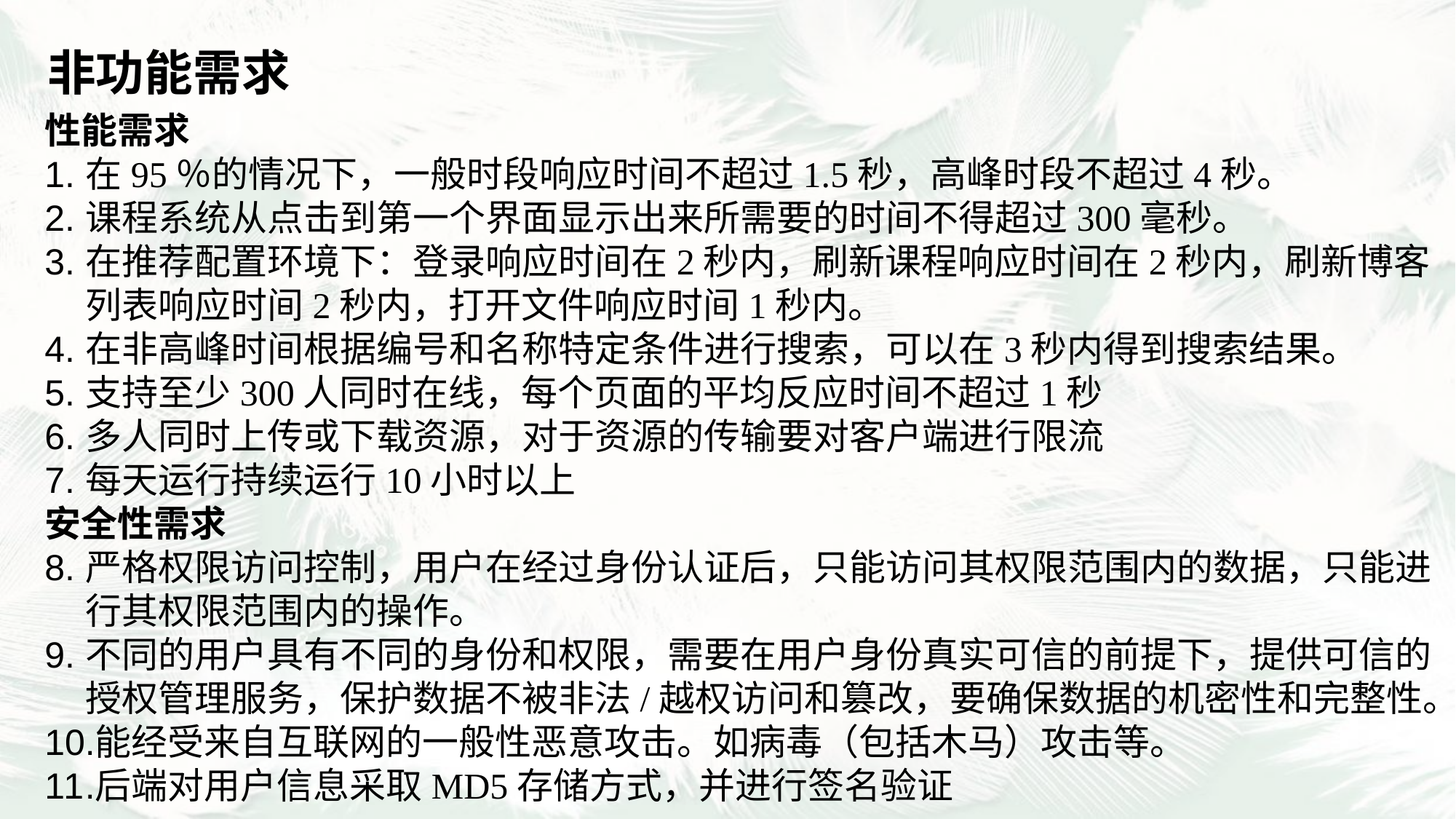

非功能需求
性能需求
在95％的情况下，一般时段响应时间不超过1.5秒，高峰时段不超过4秒。
课程系统从点击到第一个界面显示出来所需要的时间不得超过300毫秒。
在推荐配置环境下：登录响应时间在2秒内，刷新课程响应时间在2秒内，刷新博客列表响应时间2秒内，打开文件响应时间1秒内。
在非高峰时间根据编号和名称特定条件进行搜索，可以在3秒内得到搜索结果。
支持至少300人同时在线，每个页面的平均反应时间不超过1秒
多人同时上传或下载资源，对于资源的传输要对客户端进行限流
每天运行持续运行10小时以上
安全性需求
严格权限访问控制，用户在经过身份认证后，只能访问其权限范围内的数据，只能进行其权限范围内的操作。
不同的用户具有不同的身份和权限，需要在用户身份真实可信的前提下，提供可信的授权管理服务，保护数据不被非法/越权访问和篡改，要确保数据的机密性和完整性。
能经受来自互联网的一般性恶意攻击。如病毒（包括木马）攻击等。
后端对用户信息采取MD5存储方式，并进行签名验证